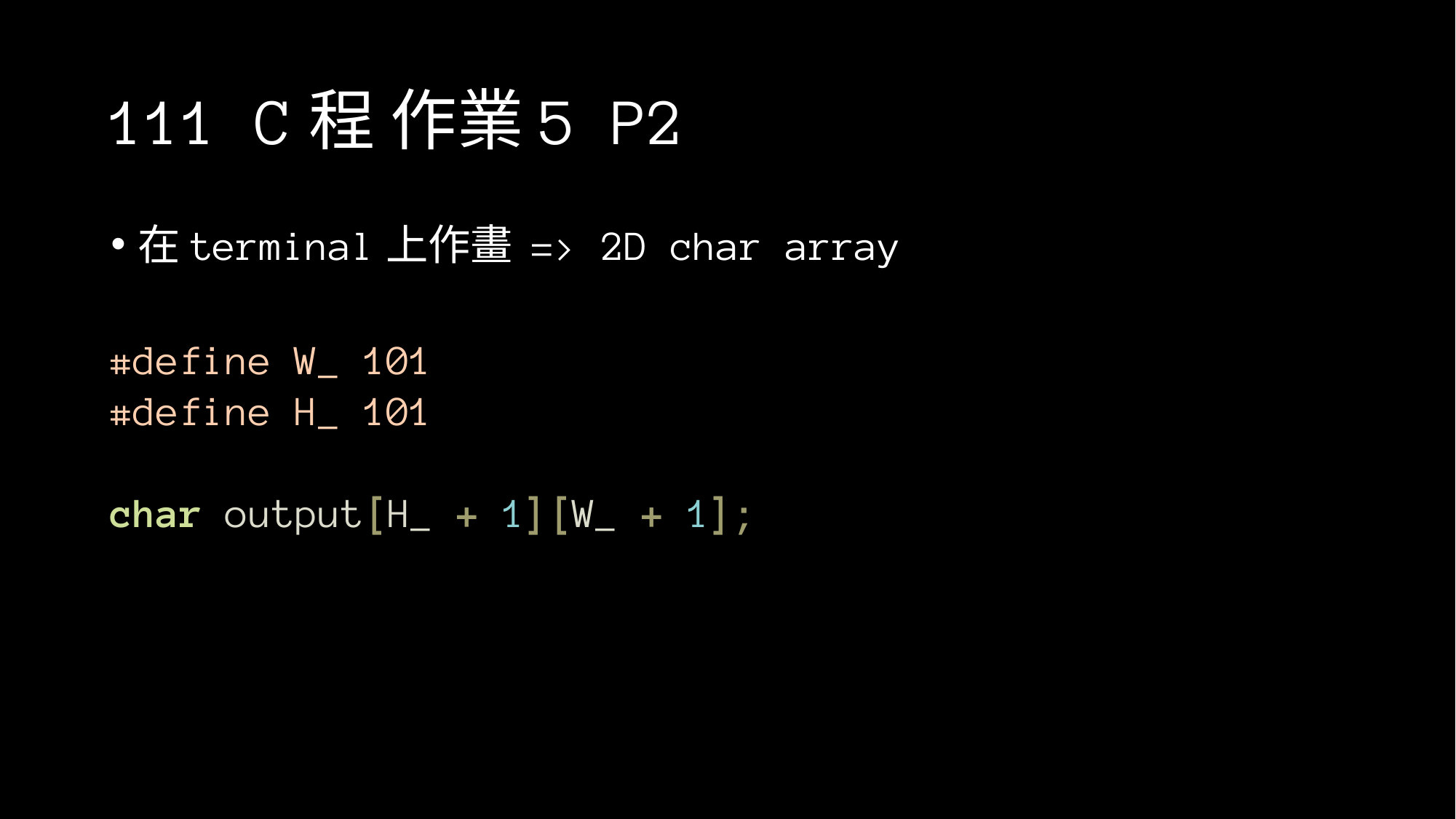

# 111 C程 作業5 P2
在terminal上作畫 => 2D char array

#define W_ 101
#define H_ 101

char output[H_ + 1][W_ + 1];